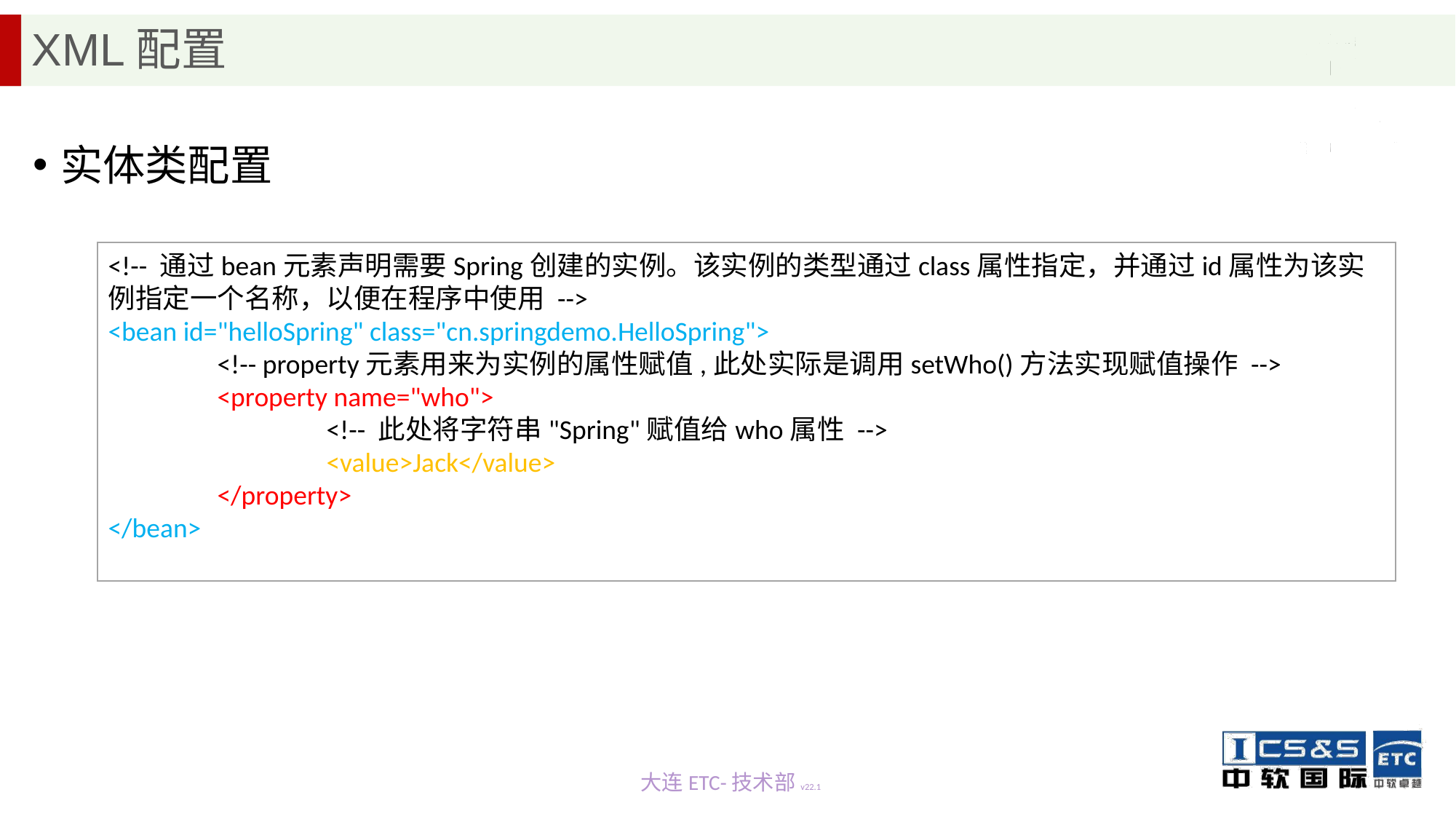

# XML配置
实体类配置
<!-- 通过bean元素声明需要Spring创建的实例。该实例的类型通过class属性指定，并通过id属性为该实例指定一个名称，以便在程序中使用 -->
<bean id="helloSpring" class="cn.springdemo.HelloSpring">
	<!-- property元素用来为实例的属性赋值,此处实际是调用setWho()方法实现赋值操作 -->
	<property name="who">
		<!-- 此处将字符串"Spring"赋值给who属性 -->
		<value>Jack</value>
	</property>
</bean>